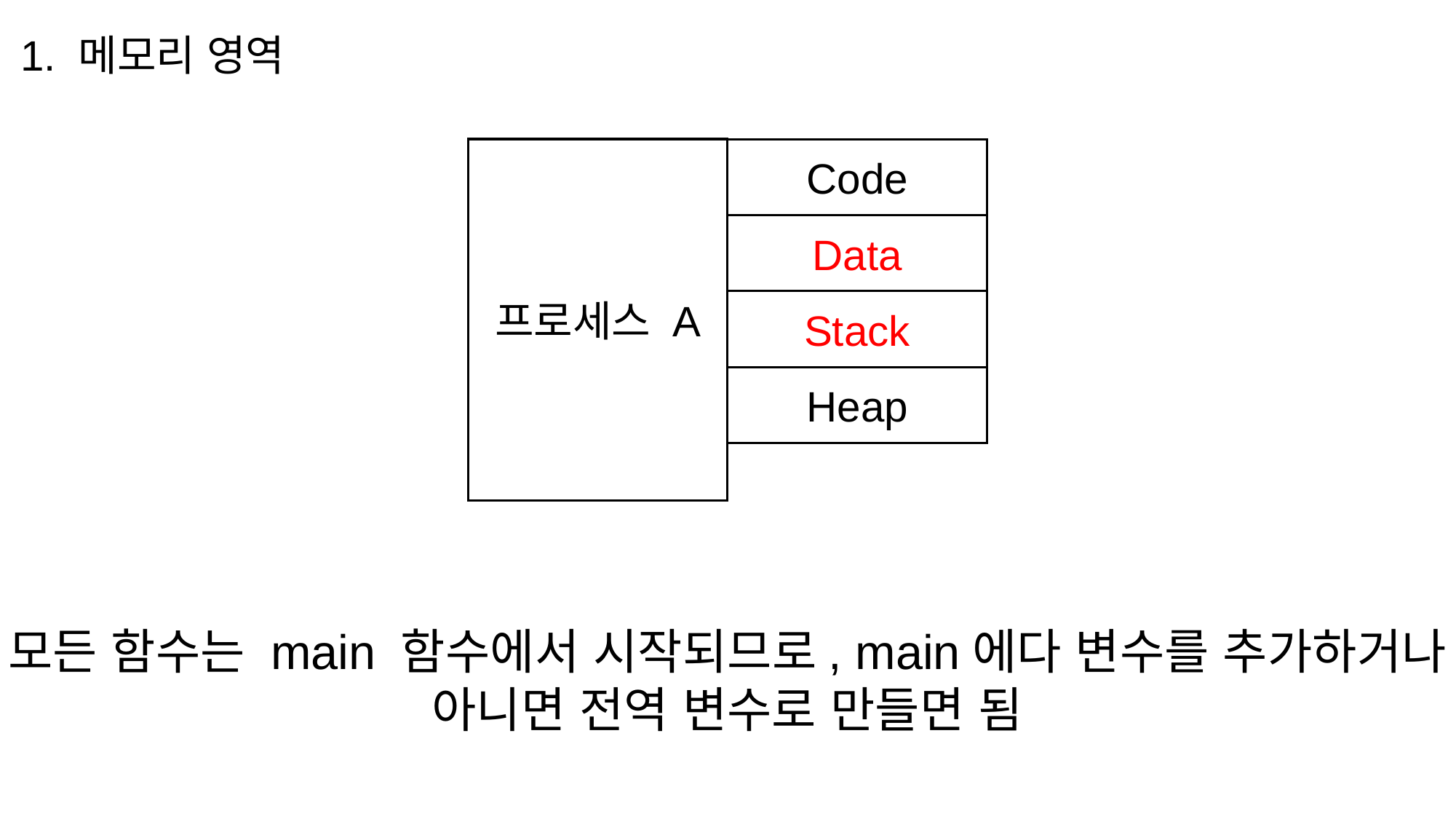

1. 메모리 영역
프로세스 A
Code
Data
Stack
Heap
모든 함수는 main 함수에서 시작되므로, main에다 변수를 추가하거나
아니면 전역 변수로 만들면 됨